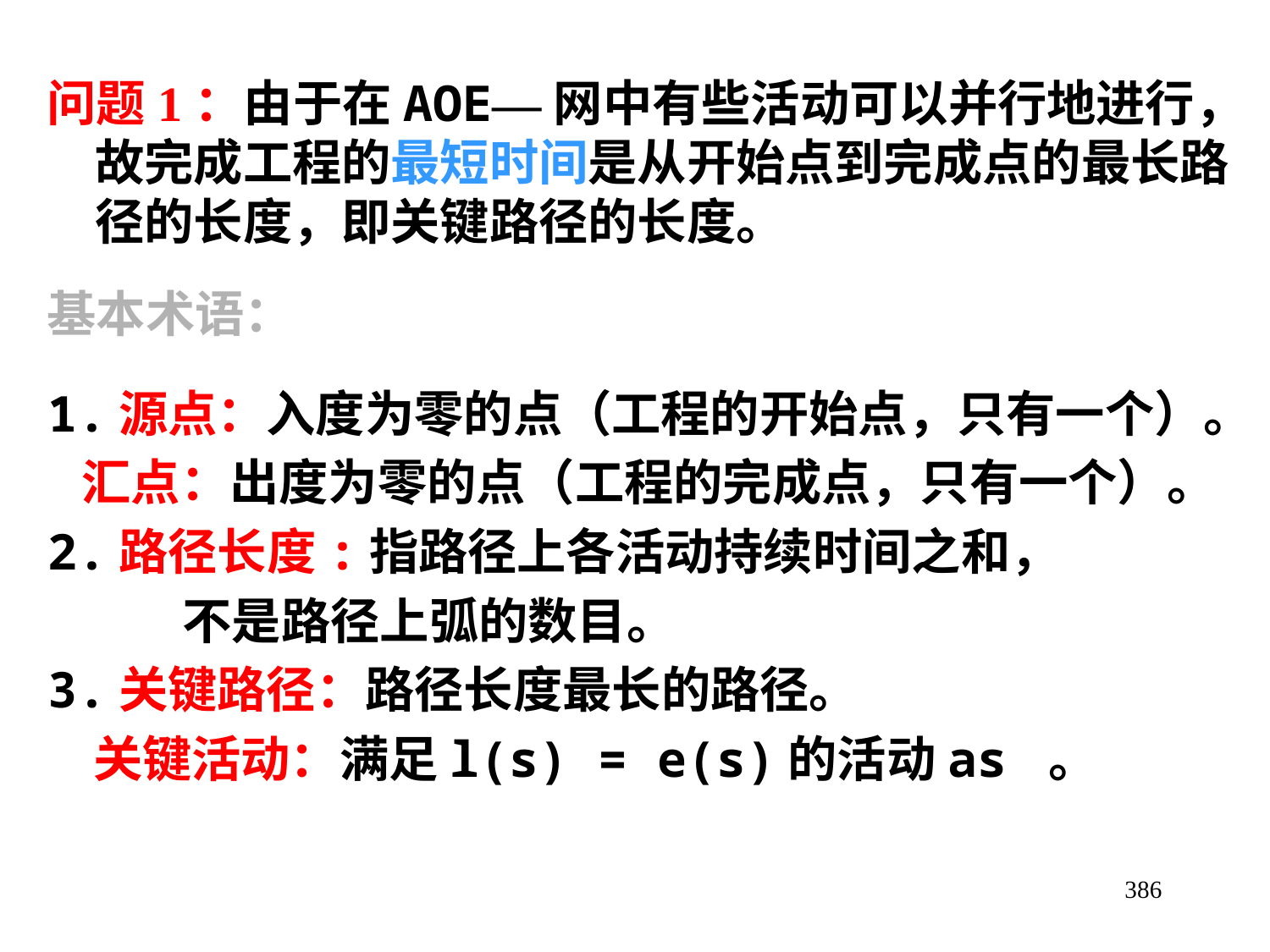

问题1：由于在AOE—网中有些活动可以并行地进行，故完成工程的最短时间是从开始点到完成点的最长路径的长度，即关键路径的长度。
基本术语：
1.源点：入度为零的点（工程的开始点，只有一个）。
  汇点：出度为零的点（工程的完成点，只有一个）。
2.路径长度:指路径上各活动持续时间之和，
           不是路径上弧的数目。
3.关键路径：路径长度最长的路径。
   关键活动：满足l(s) = e(s)的活动as 。

386